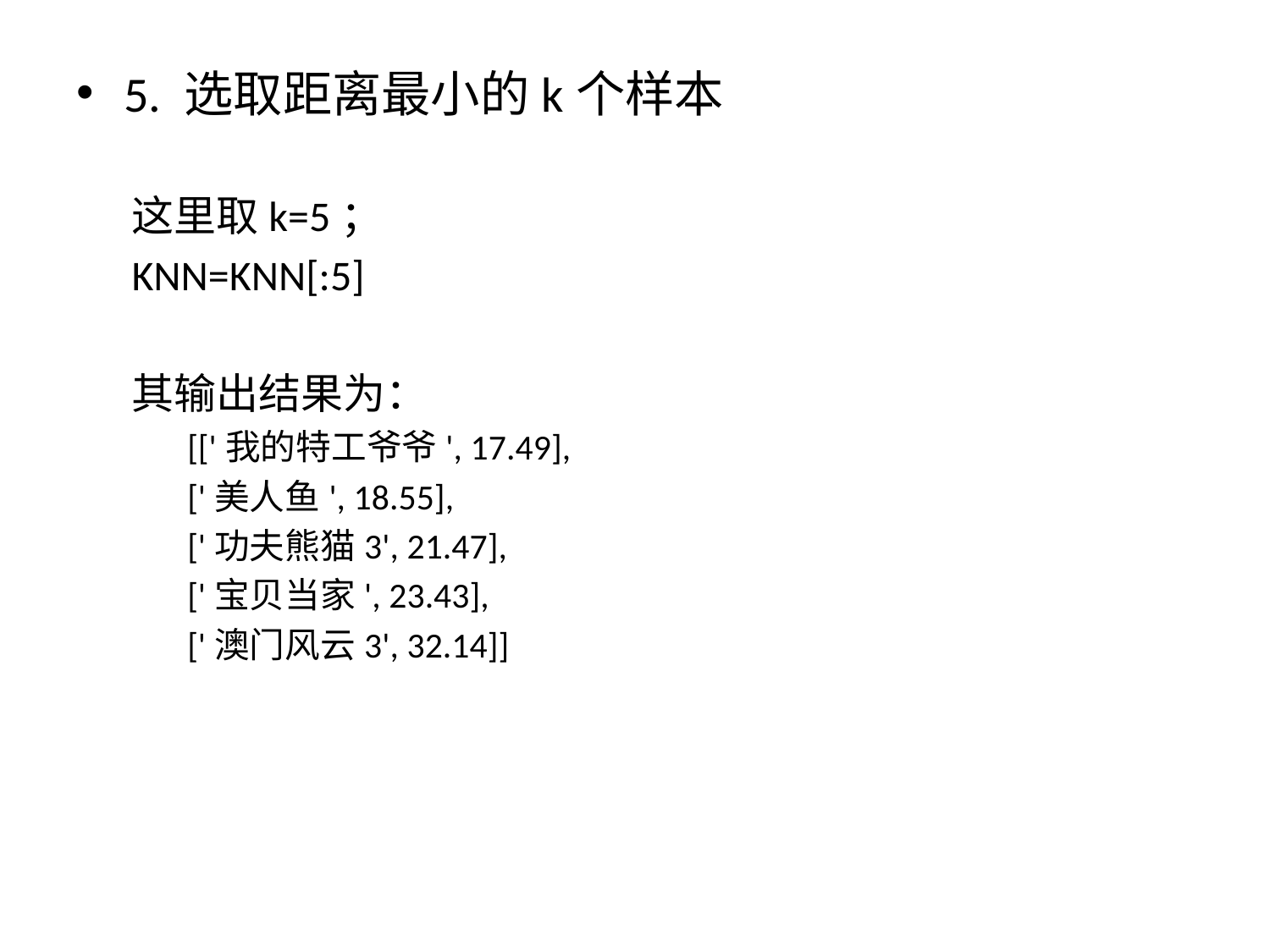

5. 选取距离最小的k个样本

这里取k=5；
KNN=KNN[:5]

其输出结果为：
[['我的特工爷爷', 17.49],
['美人鱼', 18.55],
['功夫熊猫3', 21.47],
['宝贝当家', 23.43],
['澳门风云3', 32.14]]